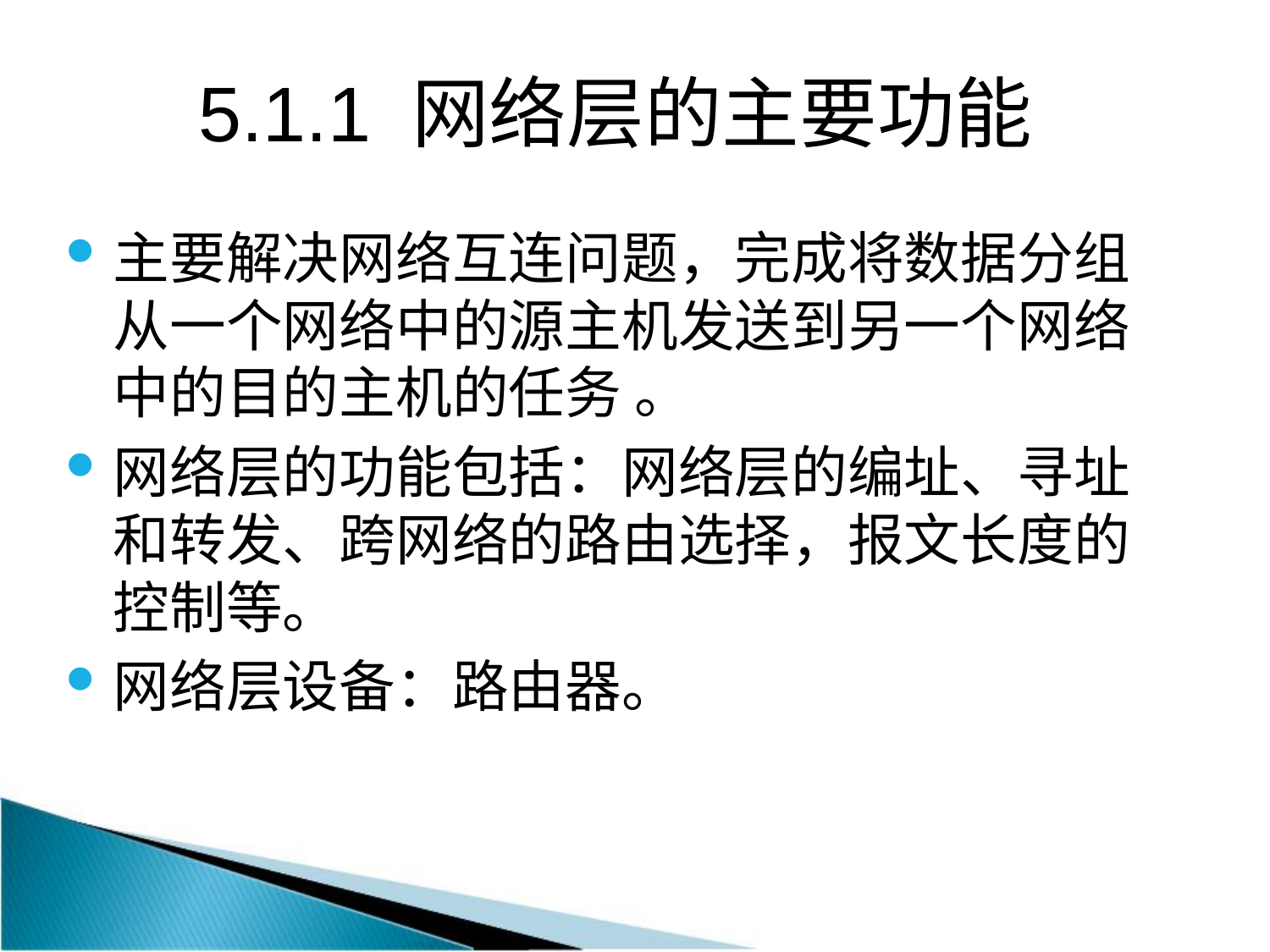

# 5.1.1 网络层的主要功能
主要解决网络互连问题，完成将数据分组从一个网络中的源主机发送到另一个网络中的目的主机的任务 。
网络层的功能包括：网络层的编址、寻址和转发、跨网络的路由选择，报文长度的控制等。
网络层设备：路由器。